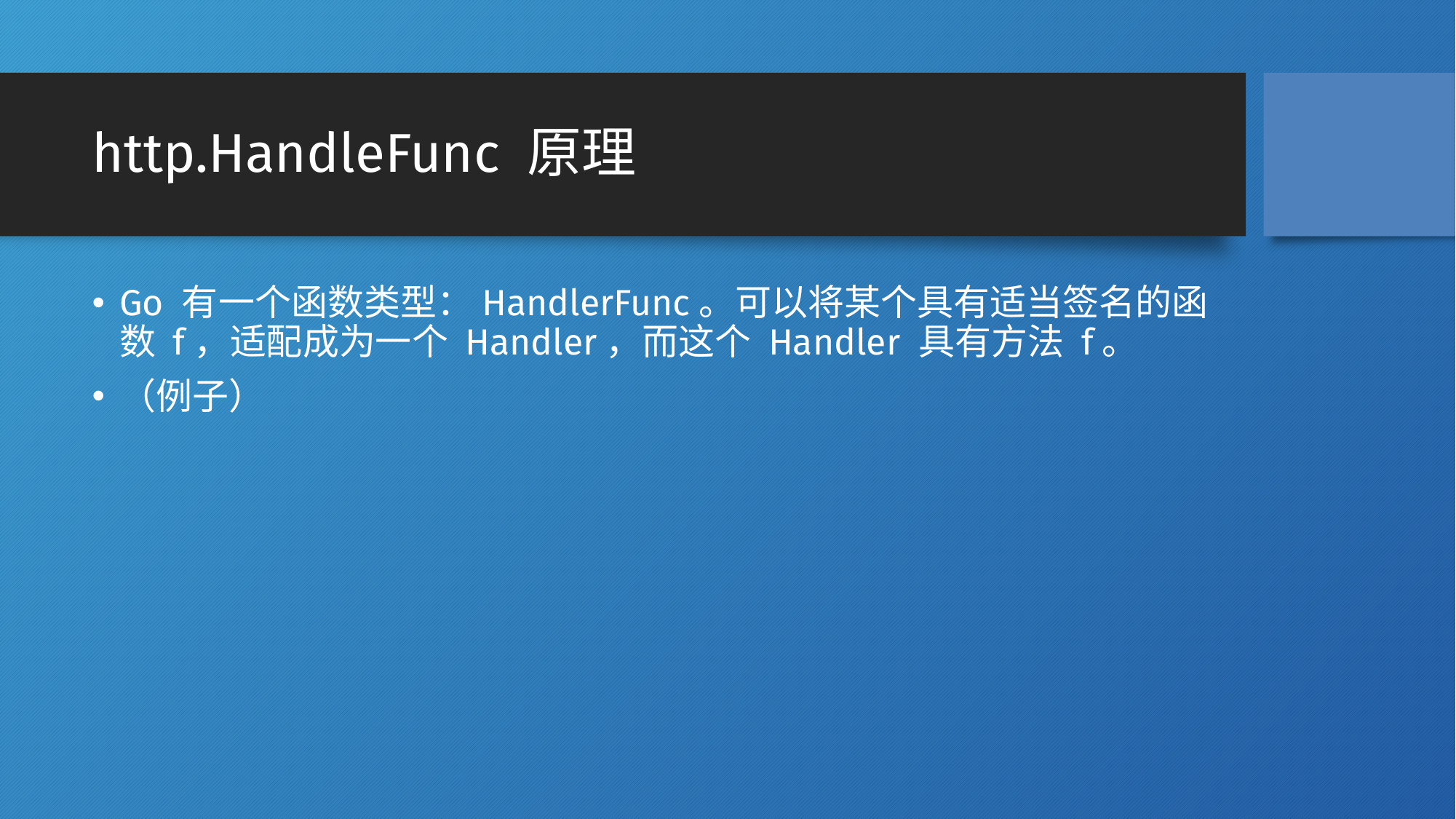

# http.HandleFunc 原理
Go 有一个函数类型：HandlerFunc。可以将某个具有适当签名的函数 f，适配成为一个 Handler，而这个 Handler 具有方法 f。
（例子）